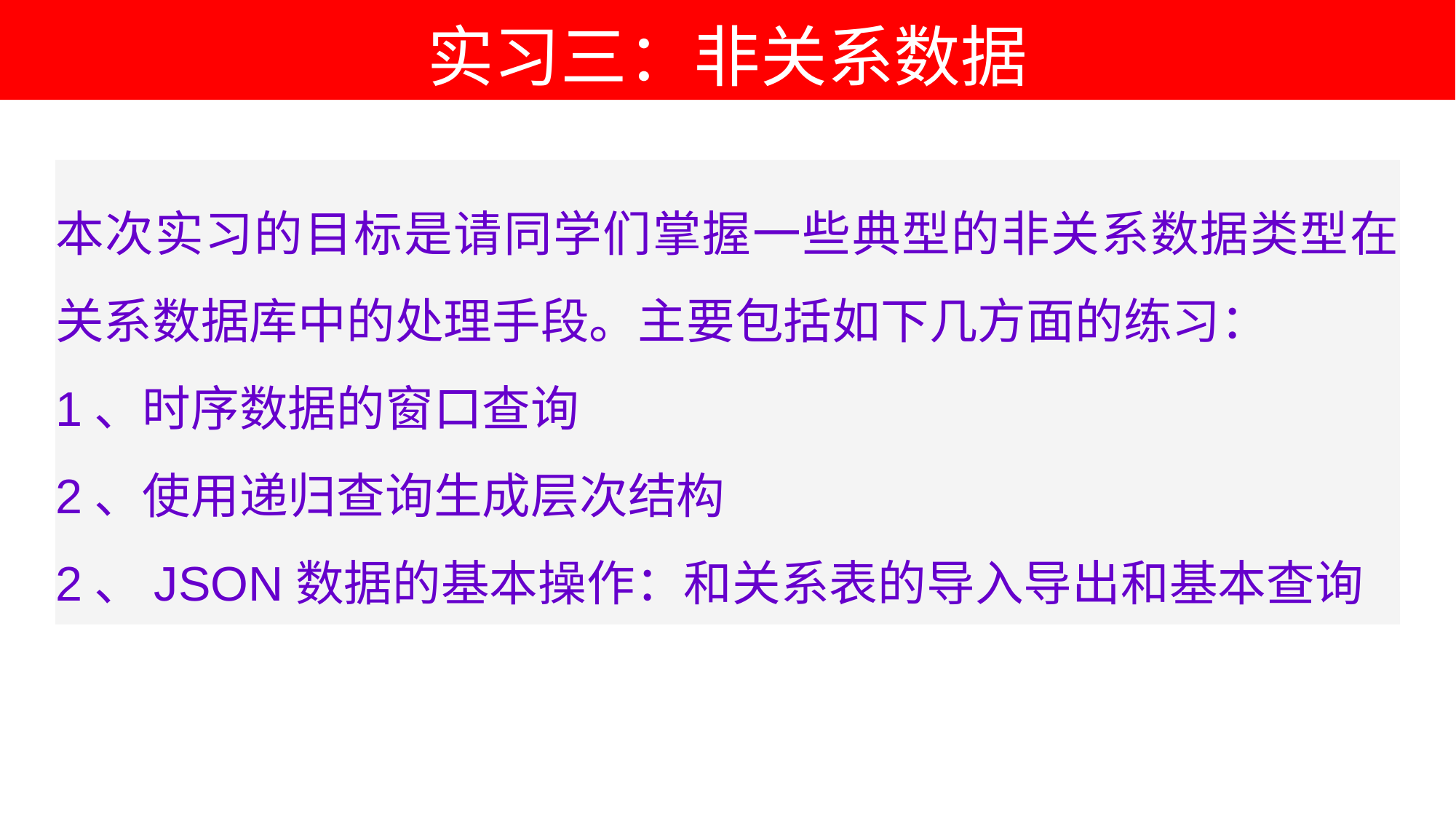

# 实习三：非关系数据
本次实习的目标是请同学们掌握一些典型的非关系数据类型在关系数据库中的处理手段。主要包括如下几方面的练习：
1、时序数据的窗口查询
2、使用递归查询生成层次结构
2、JSON数据的基本操作：和关系表的导入导出和基本查询